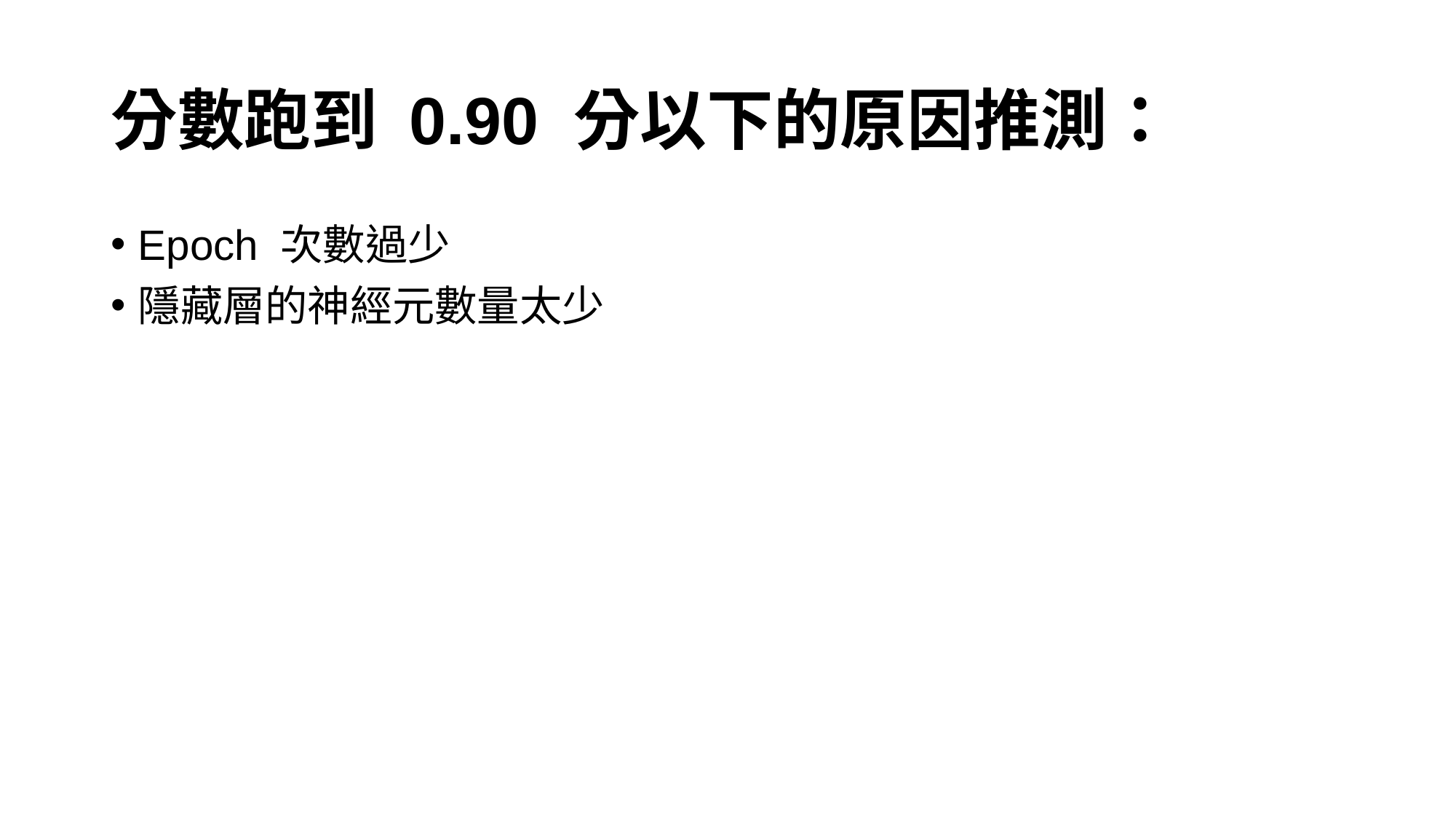

# 分數跑到 0.90 分以下的原因推測：
Epoch 次數過少
隱藏層的神經元數量太少